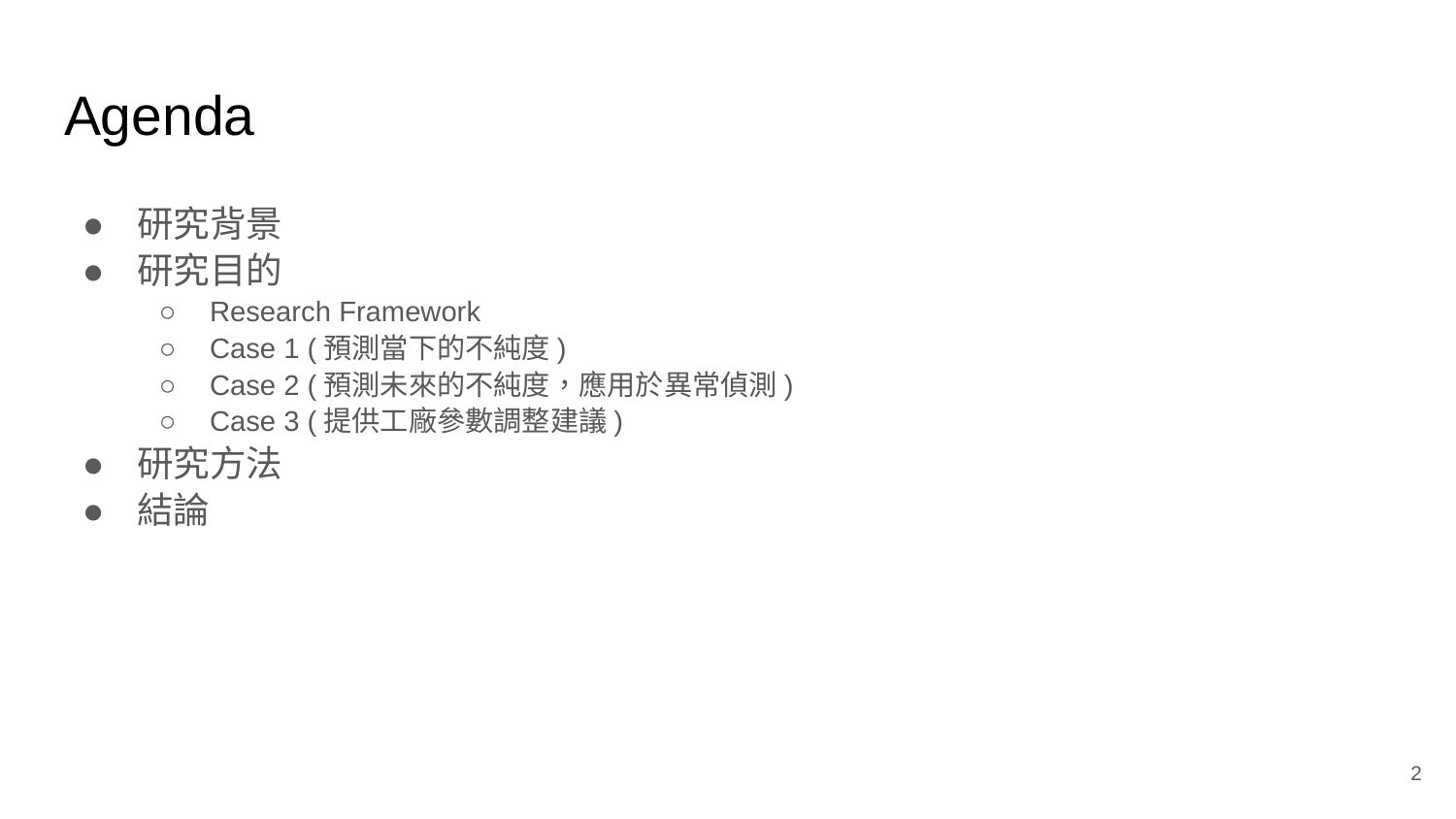

# Agenda
研究背景
研究目的
Research Framework
Case 1 (預測當下的不純度)
Case 2 (預測未來的不純度，應用於異常偵測)
Case 3 (提供工廠參數調整建議)
研究方法
結論
2